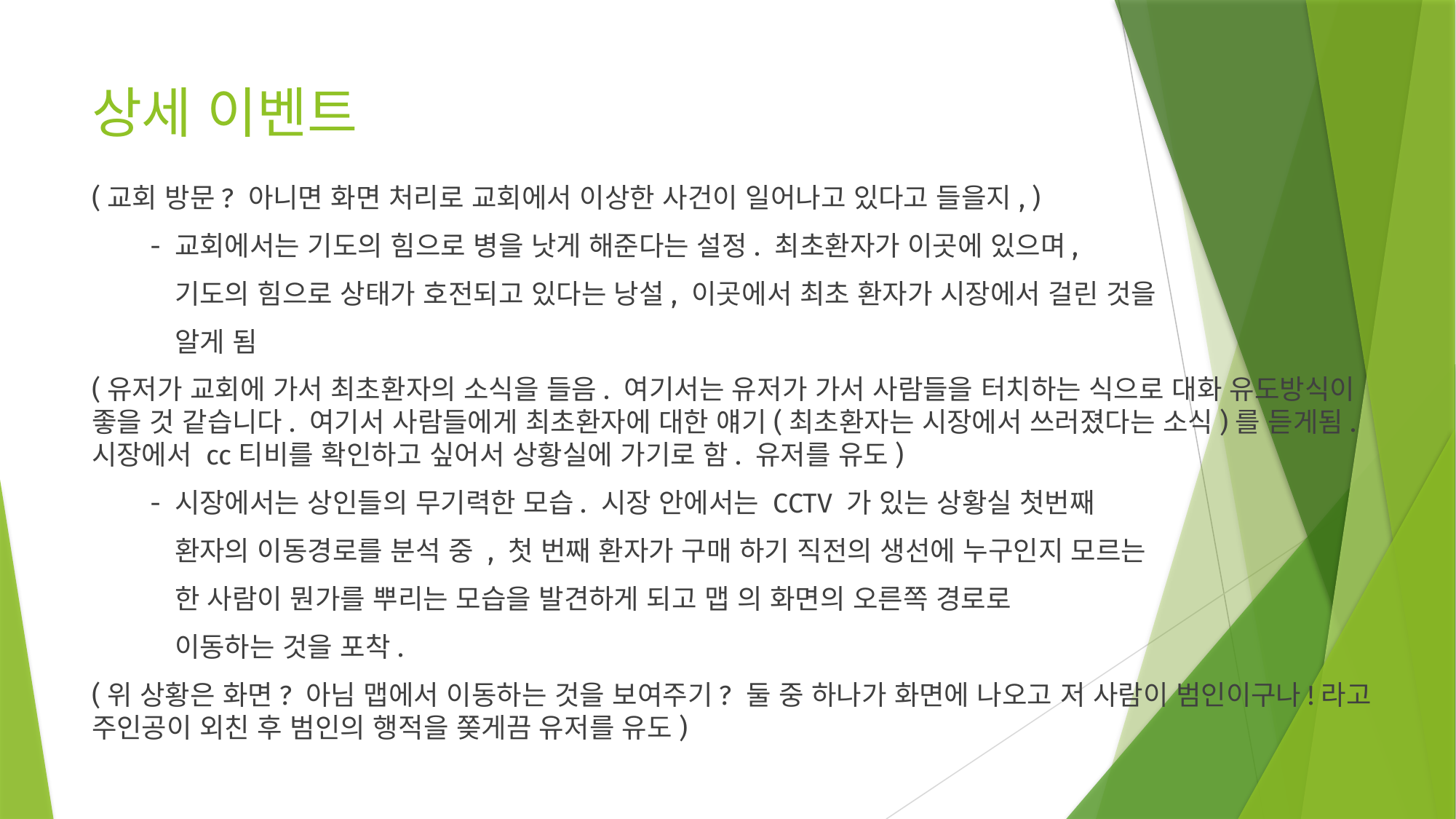

# 상세 이벤트
(교회 방문? 아니면 화면 처리로 교회에서 이상한 사건이 일어나고 있다고 들을지, )
        - 교회에서는 기도의 힘으로 병을 낫게 해준다는 설정. 최초환자가 이곳에 있으며,
          기도의 힘으로 상태가 호전되고 있다는 낭설, 이곳에서 최초 환자가 시장에서 걸린 것을
          알게 됨
(유저가 교회에 가서 최초환자의 소식을 들음. 여기서는 유저가 가서 사람들을 터치하는 식으로 대화 유도방식이 좋을 것 같습니다. 여기서 사람들에게 최초환자에 대한 얘기(최초환자는 시장에서 쓰러졌다는 소식)를 듣게됨. 시장에서 cc티비를 확인하고 싶어서 상황실에 가기로 함. 유저를 유도)
        - 시장에서는 상인들의 무기력한 모습. 시장 안에서는 CCTV 가 있는 상황실 첫번째
          환자의 이동경로를 분석 중 , 첫 번째 환자가 구매 하기 직전의 생선에 누구인지 모르는
          한 사람이 뭔가를 뿌리는 모습을 발견하게 되고 맵 의 화면의 오른쪽 경로로
          이동하는 것을 포착.
(위 상황은 화면? 아님 맵에서 이동하는 것을 보여주기? 둘 중 하나가 화면에 나오고 저 사람이 범인이구나!라고 주인공이 외친 후 범인의 행적을 쫒게끔 유저를 유도)